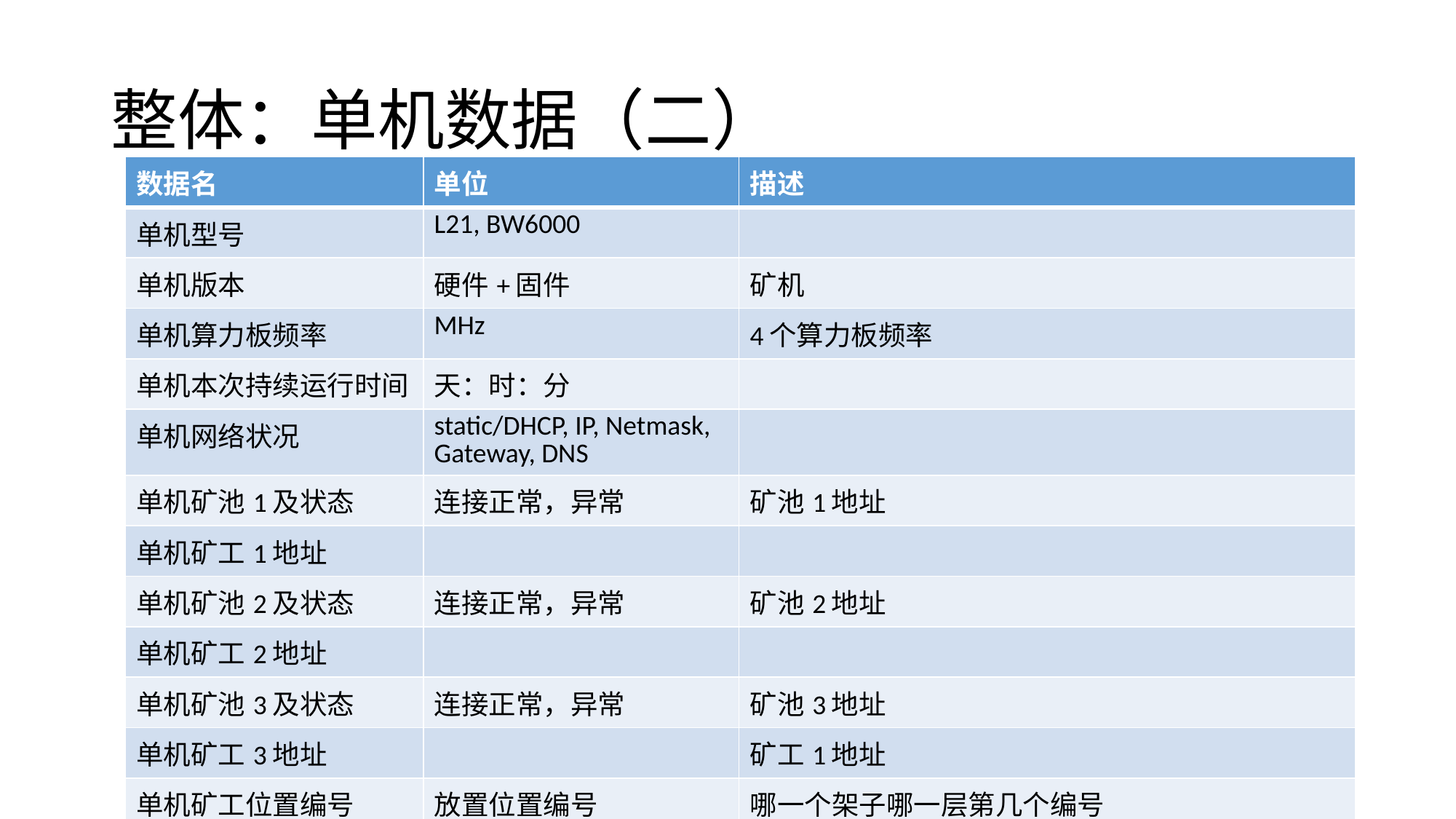

# 整体：单机数据（二）
| 数据名 | 单位 | 描述 |
| --- | --- | --- |
| 单机型号 | L21, BW6000 |  |
| 单机版本 | 硬件+固件 | 矿机 |
| 单机算力板频率 | MHz | 4个算力板频率 |
| 单机本次持续运行时间 | 天：时：分 |  |
| 单机网络状况 | static/DHCP, IP, Netmask, Gateway, DNS |  |
| 单机矿池1及状态 | 连接正常，异常 | 矿池1地址 |
| 单机矿工1地址 |  |  |
| 单机矿池2及状态 | 连接正常，异常 | 矿池2地址 |
| 单机矿工2地址 |  |  |
| 单机矿池3及状态 | 连接正常，异常 | 矿池3地址 |
| 单机矿工3地址 |  | 矿工1地址 |
| 单机矿工位置编号 | 放置位置编号 | 哪一个架子哪一层第几个编号 |